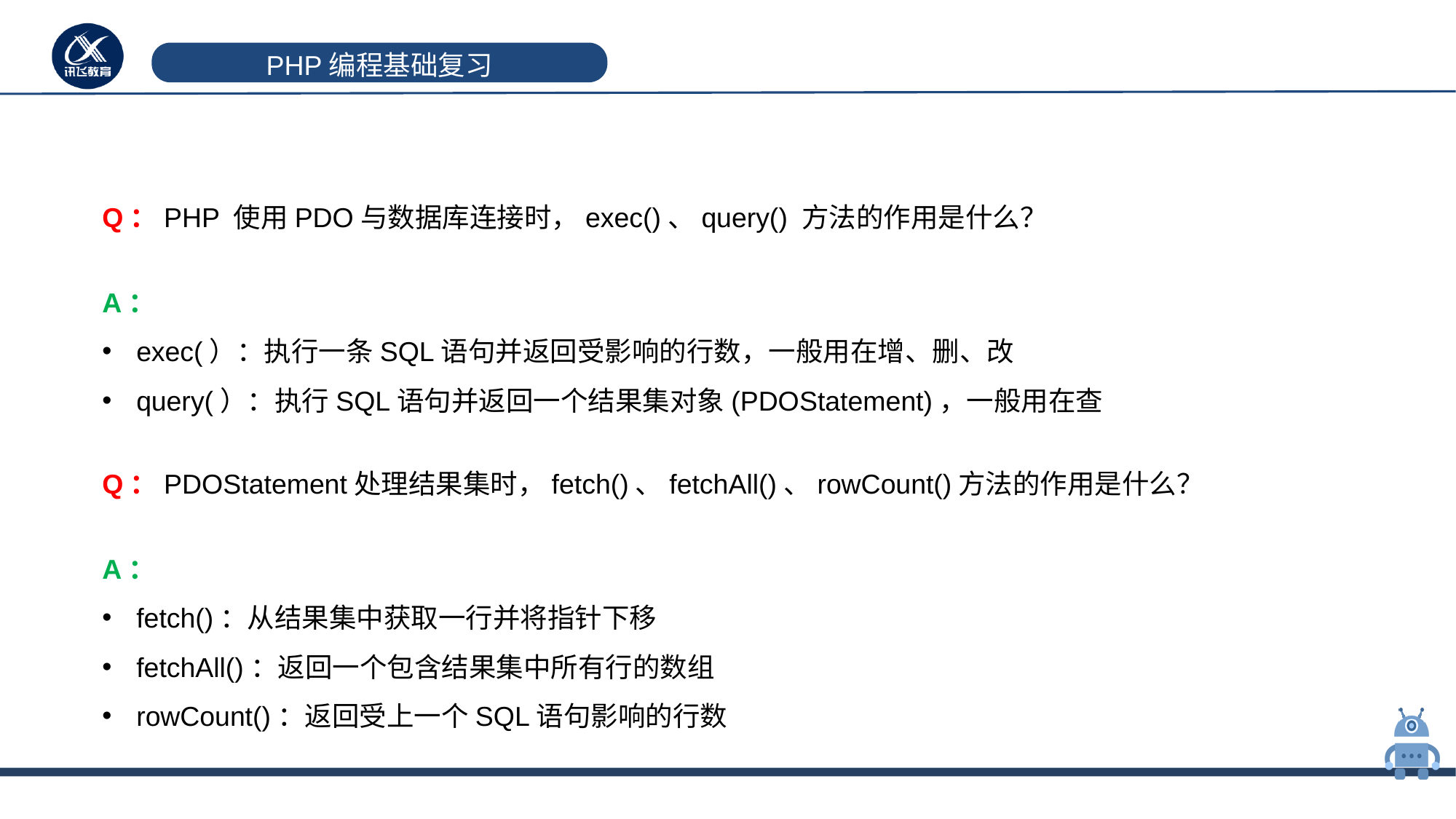

# PHP编程基础复习
Q：PHP 使用PDO与数据库连接时，exec()、query() 方法的作用是什么？
A：
exec(）：执行一条SQL语句并返回受影响的行数，一般用在增、删、改
query(）：执行SQL语句并返回一个结果集对象(PDOStatement)，一般用在查
Q：PDOStatement处理结果集时，fetch()、fetchAll()、rowCount()方法的作用是什么？
A：
fetch()：从结果集中获取一行并将指针下移
fetchAll()：返回一个包含结果集中所有行的数组
rowCount()：返回受上一个SQL语句影响的行数